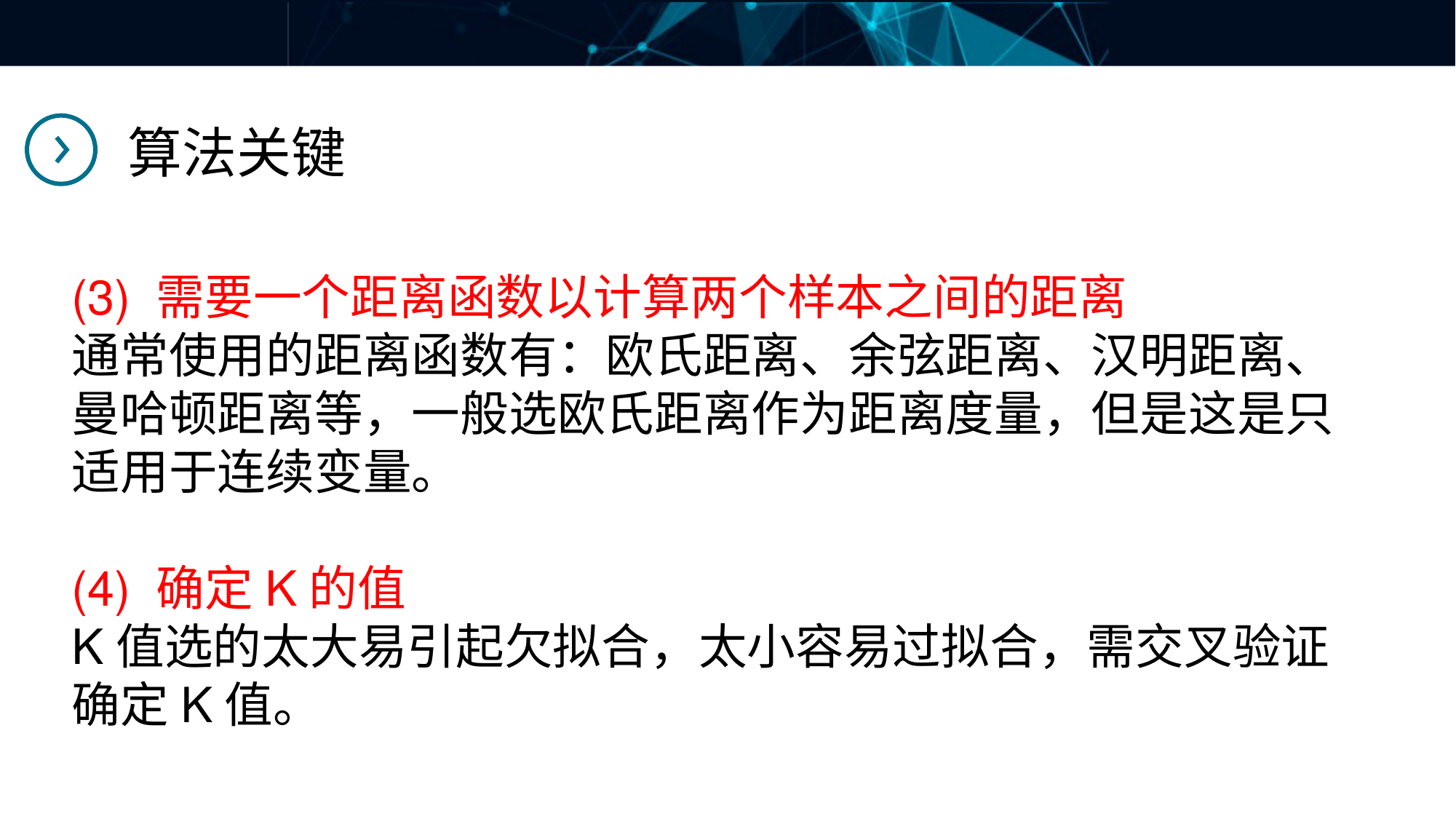

算法关键
(3) 需要一个距离函数以计算两个样本之间的距离
通常使用的距离函数有：欧氏距离、余弦距离、汉明距离、曼哈顿距离等，一般选欧氏距离作为距离度量，但是这是只适用于连续变量。

(4) 确定K的值
K值选的太大易引起欠拟合，太小容易过拟合，需交叉验证确定K值。